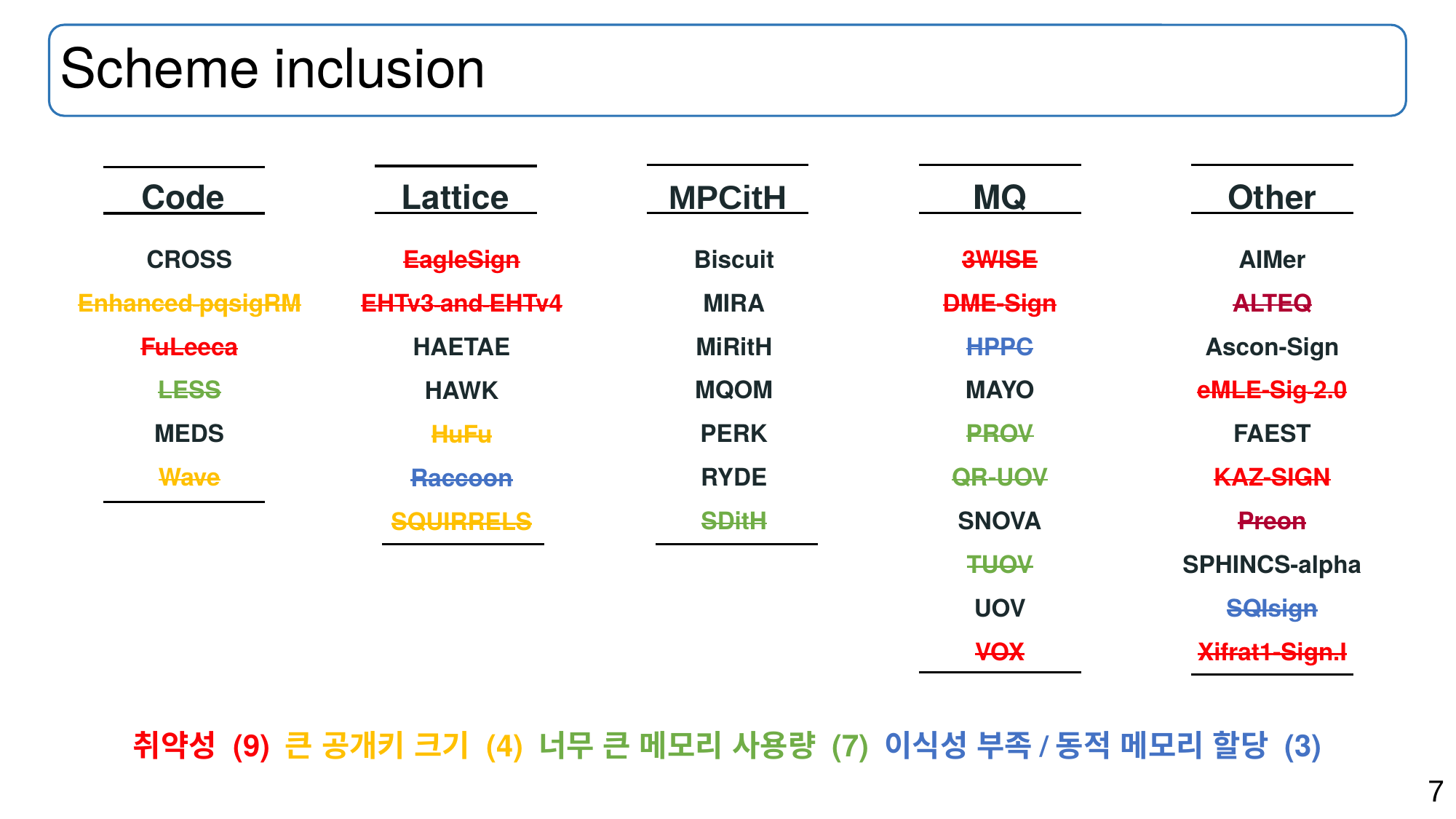

# Scheme inclusion
Code

CROSS
Enhanced pqsigRM
FuLeeca
LESS
MEDS
Wave

MPCitH

Biscuit
MIRA
MiRitH
MQOM
PERK
RYDE
SDitH

MQ

3WISE
DME-Sign
HPPC
MAYO
PROV
QR-UOV
SNOVA
TUOV
UOV
VOX
Other

AIMer
ALTEQ
Ascon-Sign
eMLE-Sig 2.0
FAEST
KAZ-SIGN
Preon
SPHINCS-alpha
SQIsign
Xifrat1-Sign.I
Lattice

EagleSign
EHTv3 and EHTv4
HAETAE
HAWK
HuFu
Raccoon
SQUIRRELS

취약성 (9) 큰 공개키 크기 (4) 너무 큰 메모리 사용량 (7) 이식성 부족/동적 메모리 할당 (3)